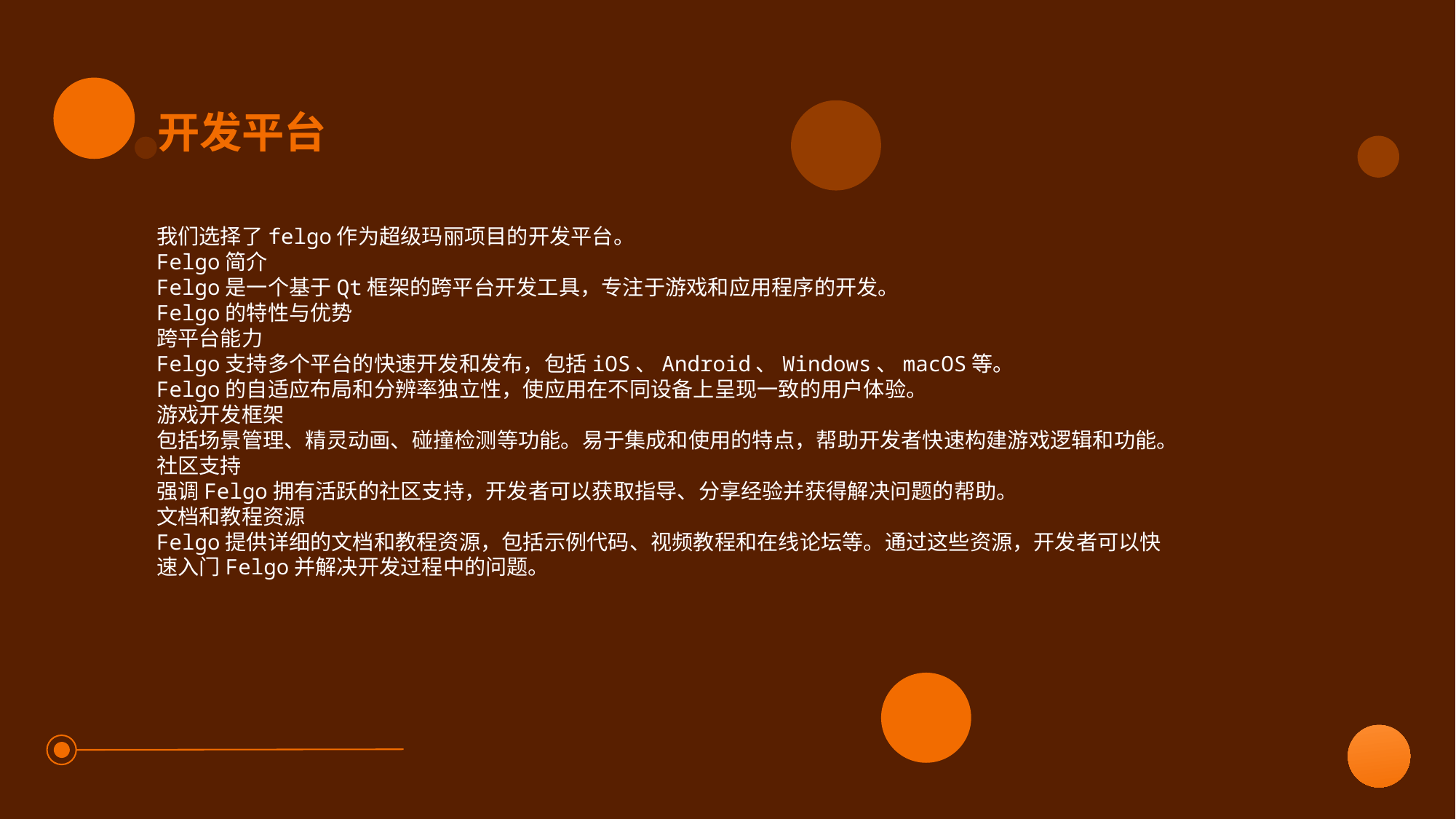

开发平台

我们选择了felgo作为超级玛丽项目的开发平台。
Felgo简介
Felgo是一个基于Qt框架的跨平台开发工具，专注于游戏和应用程序的开发。
Felgo的特性与优势
跨平台能力
Felgo支持多个平台的快速开发和发布，包括iOS、Android、Windows、macOS等。
Felgo的自适应布局和分辨率独立性，使应用在不同设备上呈现一致的用户体验。
游戏开发框架
包括场景管理、精灵动画、碰撞检测等功能。易于集成和使用的特点，帮助开发者快速构建游戏逻辑和功能。
社区支持
强调Felgo拥有活跃的社区支持，开发者可以获取指导、分享经验并获得解决问题的帮助。
文档和教程资源
Felgo提供详细的文档和教程资源，包括示例代码、视频教程和在线论坛等。通过这些资源，开发者可以快速入门Felgo并解决开发过程中的问题。

功能实现